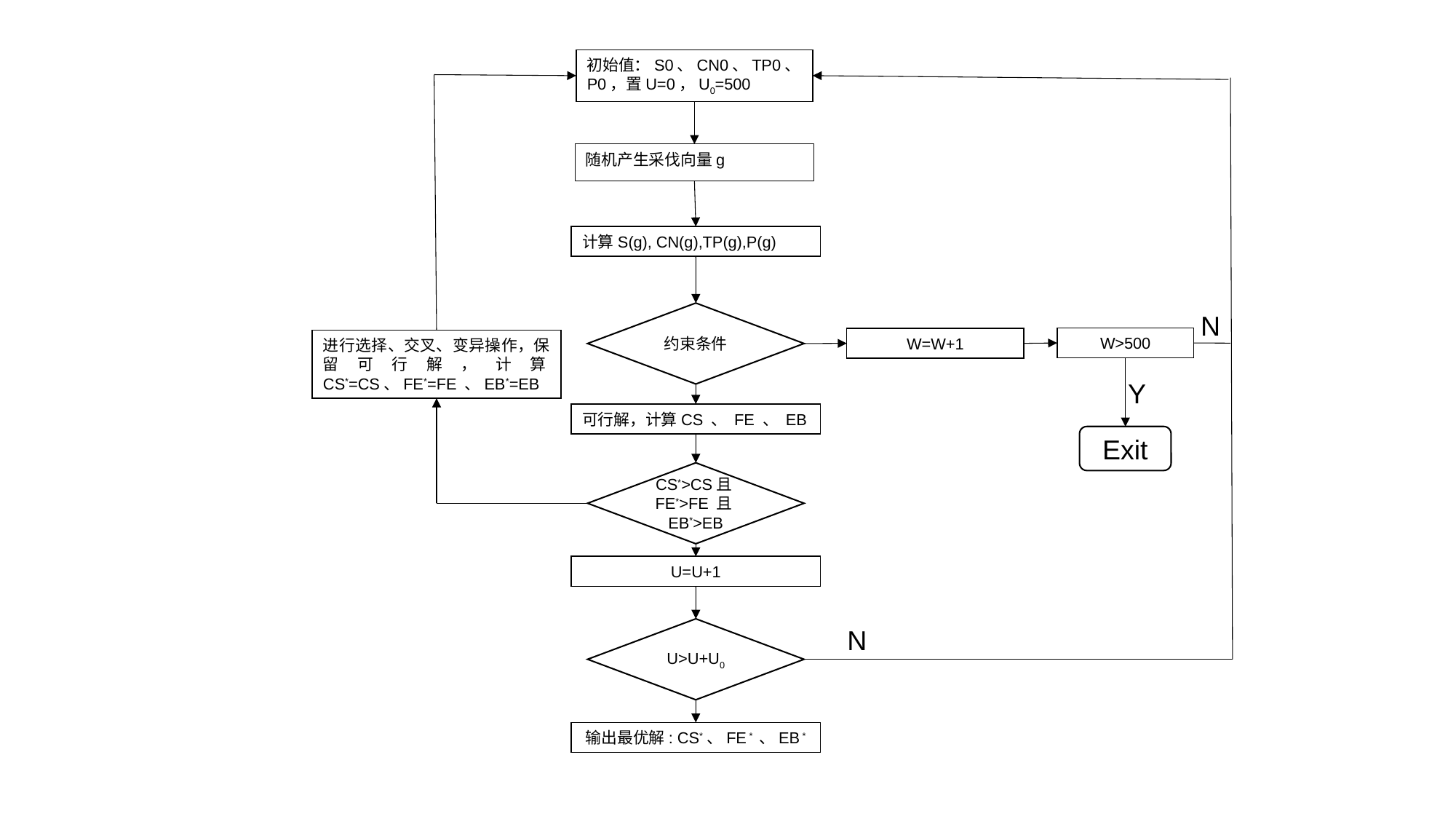

初始值：S0、CN0、TP0、P0，置U=0，U0=500
随机产生采伐向量g
计算S(g), CN(g),TP(g),P(g)
约束条件
N
W>500
W=W+1
进行选择、交叉、变异操作，保留可行解，计算CS*=CS、FE*=FE 、EB*=EB
Y
可行解，计算CS 、 FE 、 EB
Exit
CS*>CS且FE*>FE 且EB*>EB
U=U+1
N
U>U+U0
输出最优解: CS*、FE * 、EB *